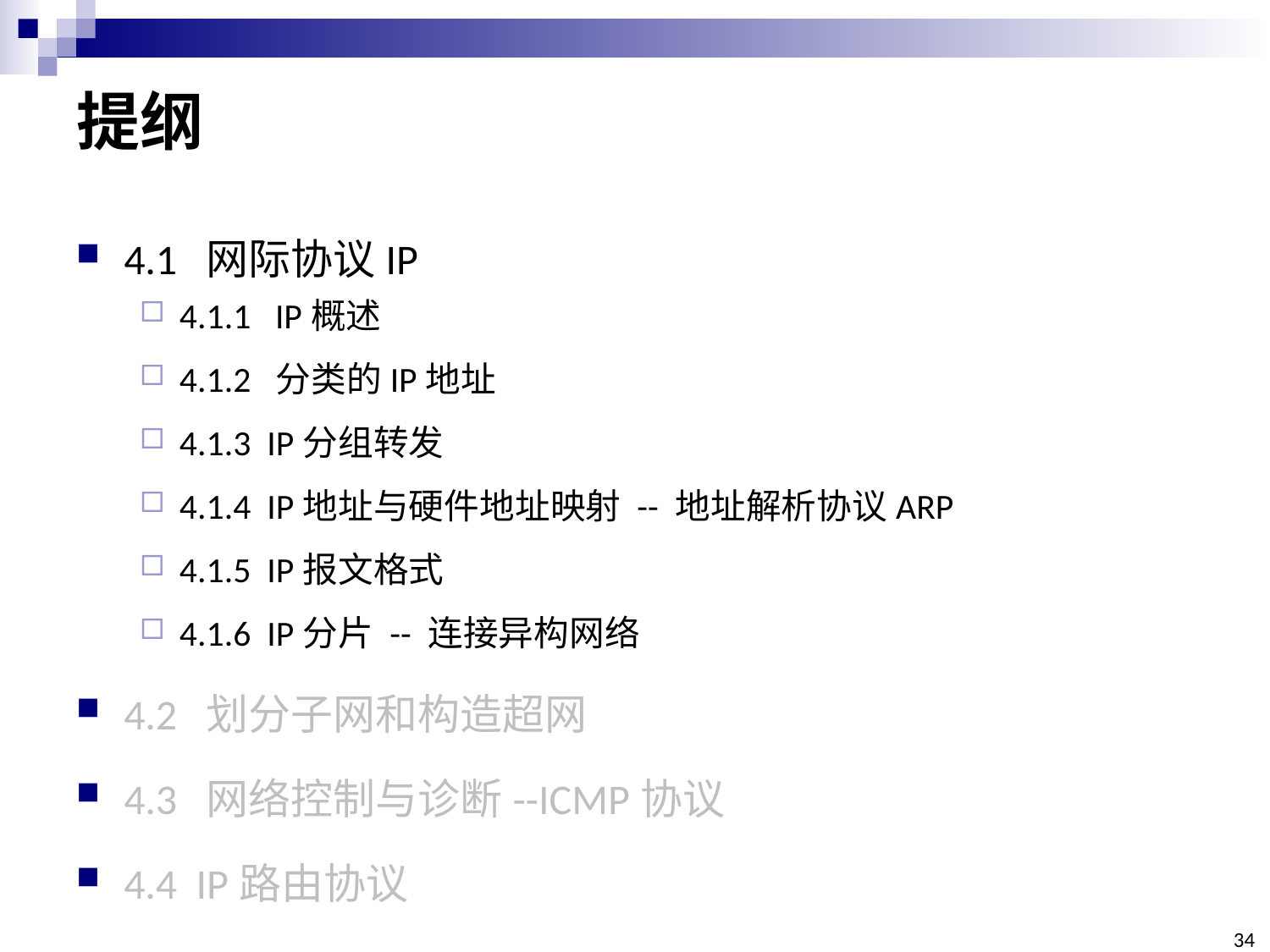

# 提纲
4.1  网际协议IP
4.1.1   IP概述
4.1.2  分类的IP地址
4.1.3  IP分组转发
4.1.4  IP地址与硬件地址映射 -- 地址解析协议ARP
4.1.5  IP报文格式
4.1.6  IP分片 -- 连接异构网络
4.2  划分子网和构造超网
4.3  网络控制与诊断--ICMP协议
4.4  IP路由协议
34